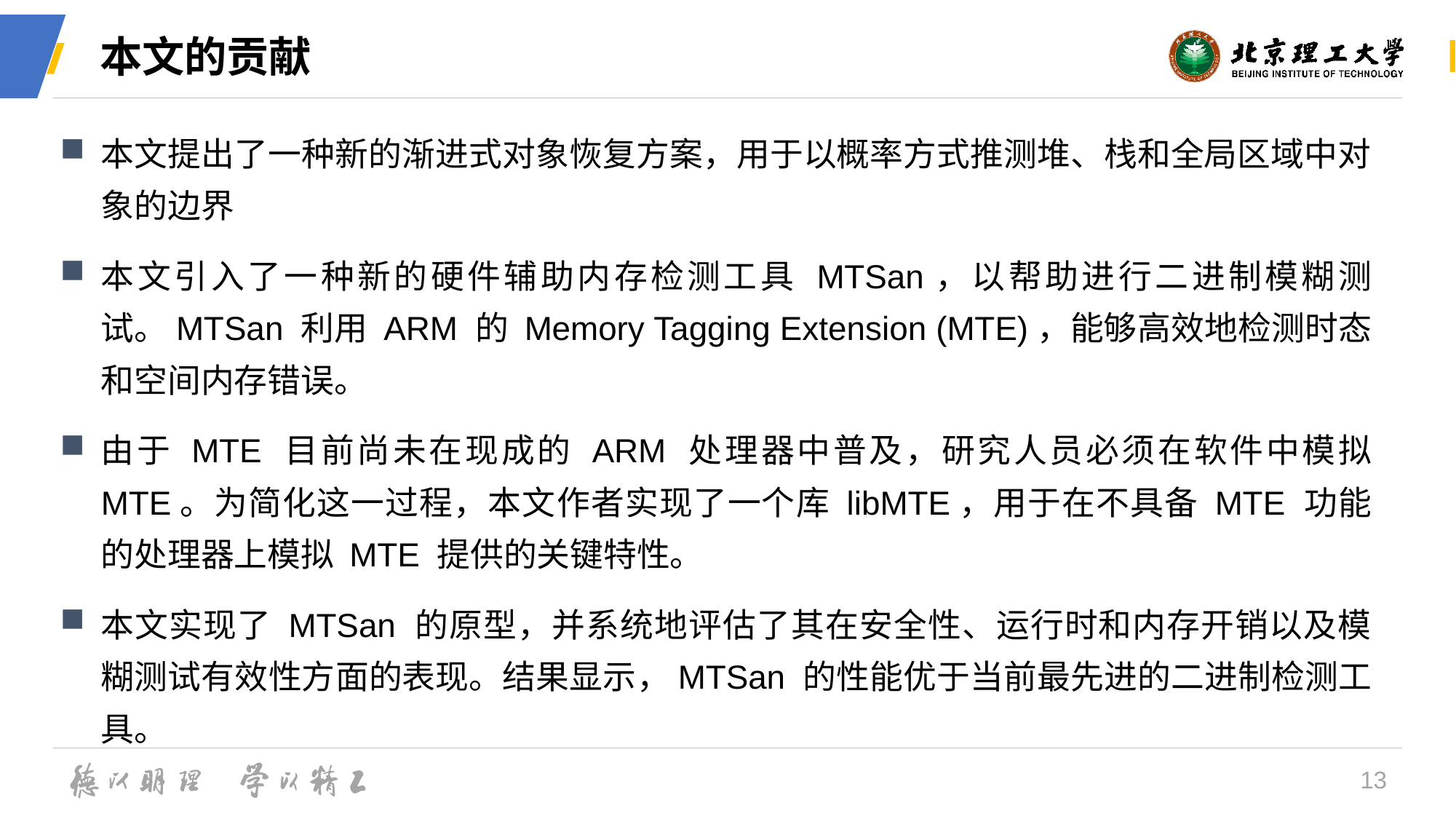

# 本文的贡献
本文提出了一种新的渐进式对象恢复方案，用于以概率方式推测堆、栈和全局区域中对象的边界
本文引入了一种新的硬件辅助内存检测工具 MTSan，以帮助进行二进制模糊测试。MTSan 利用 ARM 的 Memory Tagging Extension (MTE)，能够高效地检测时态和空间内存错误。
由于 MTE 目前尚未在现成的 ARM 处理器中普及，研究人员必须在软件中模拟 MTE。为简化这一过程，本文作者实现了一个库 libMTE，用于在不具备 MTE 功能的处理器上模拟 MTE 提供的关键特性。
本文实现了 MTSan 的原型，并系统地评估了其在安全性、运行时和内存开销以及模糊测试有效性方面的表现。结果显示，MTSan 的性能优于当前最先进的二进制检测工具。